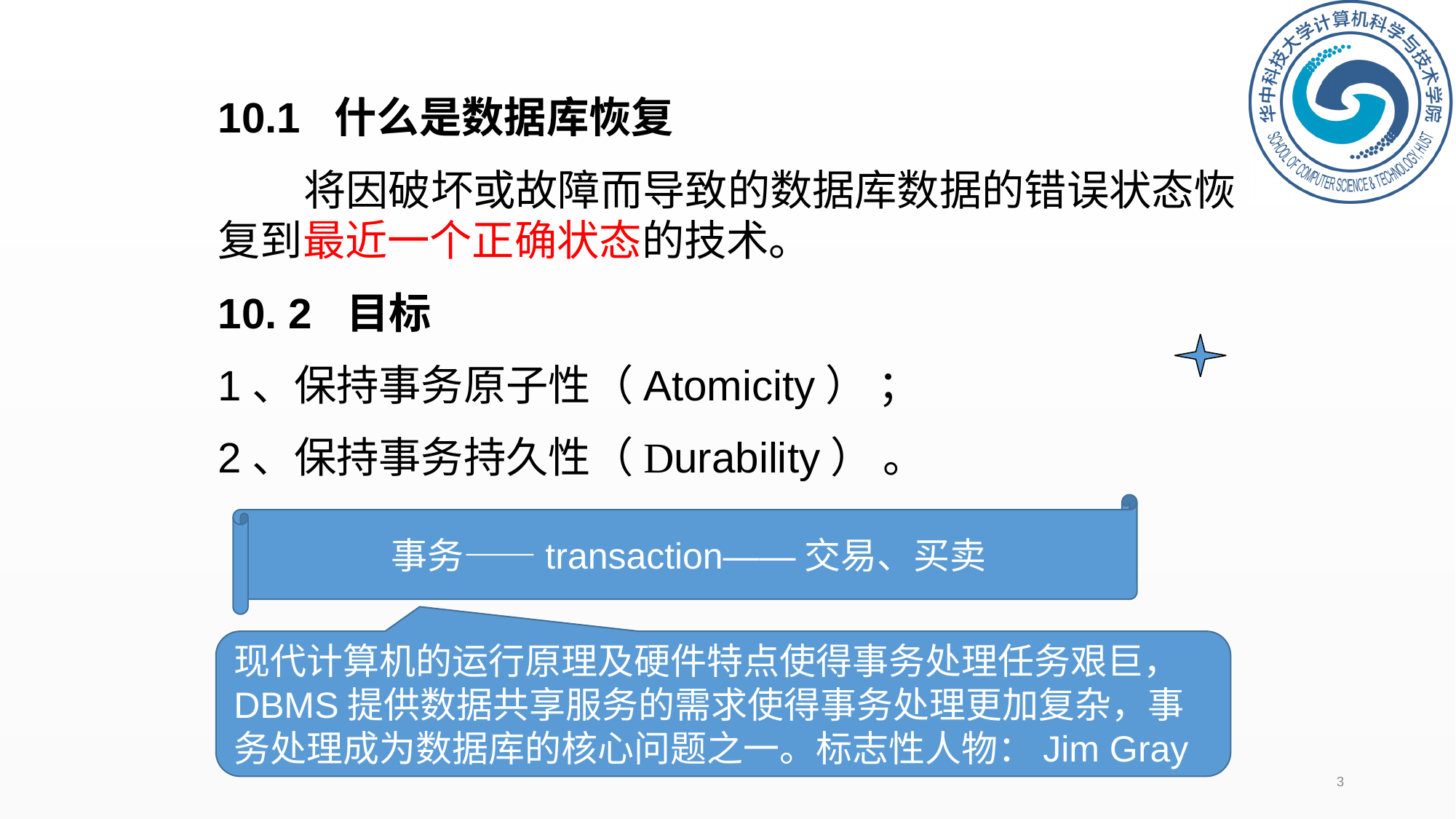

10.1  什么是数据库恢复
        将因破坏或故障而导致的数据库数据的错误状态恢复到最近一个正确状态的技术。
10. 2  目标
1、保持事务原子性（Atomicity） ；
2、保持事务持久性（Durability） 。

事务——transaction——交易、买卖
现代计算机的运行原理及硬件特点使得事务处理任务艰巨，DBMS提供数据共享服务的需求使得事务处理更加复杂，事务处理成为数据库的核心问题之一。标志性人物：Jim Gray
3